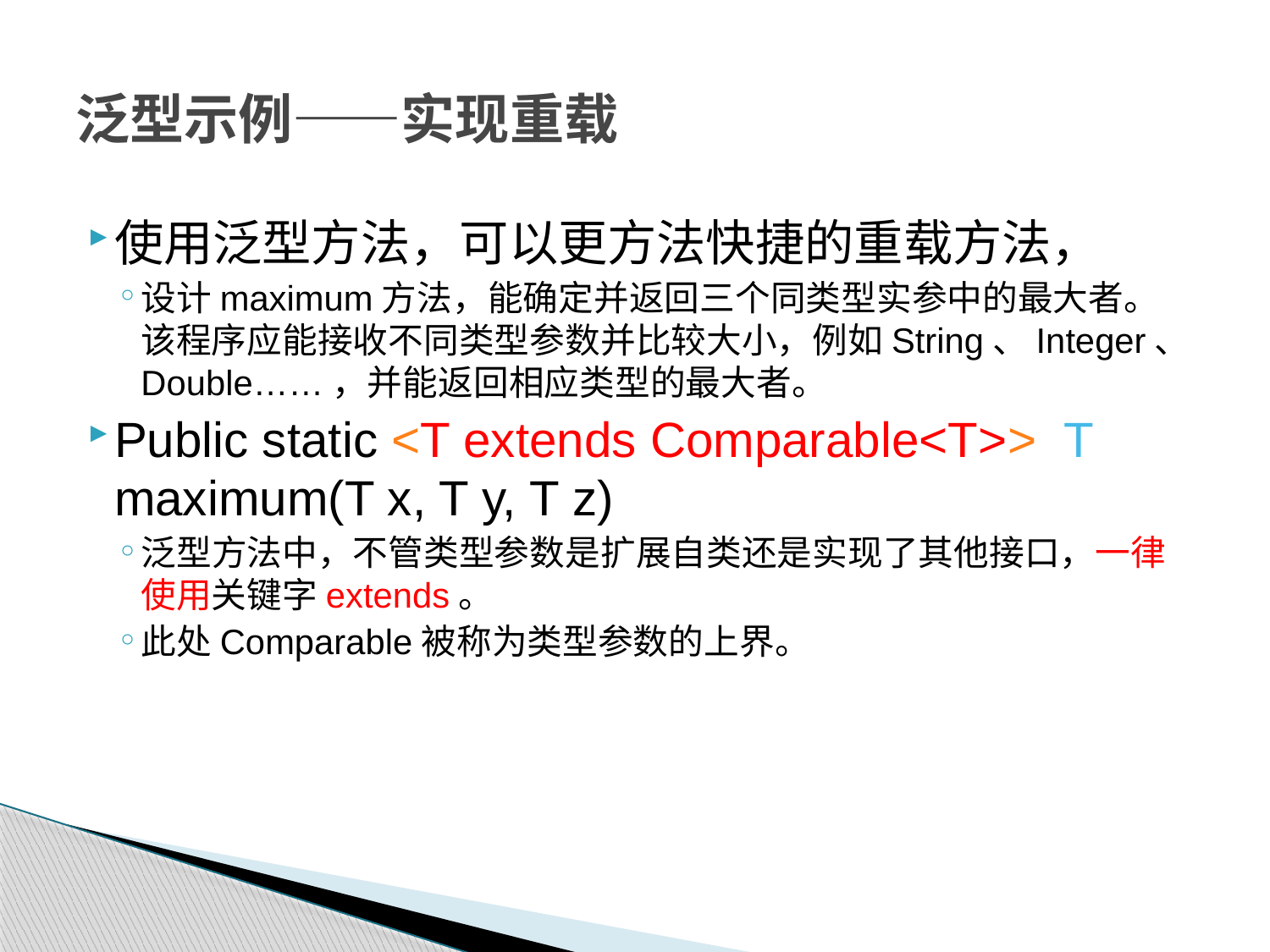

# 泛型示例——实现重载
使用泛型方法，可以更方法快捷的重载方法，
设计maximum方法，能确定并返回三个同类型实参中的最大者。该程序应能接收不同类型参数并比较大小，例如String、Integer、Double……，并能返回相应类型的最大者。
Public static <T extends Comparable<T>>  T maximum(T x, T y, T z)
泛型方法中，不管类型参数是扩展自类还是实现了其他接口，一律使用关键字extends。
此处Comparable被称为类型参数的上界。